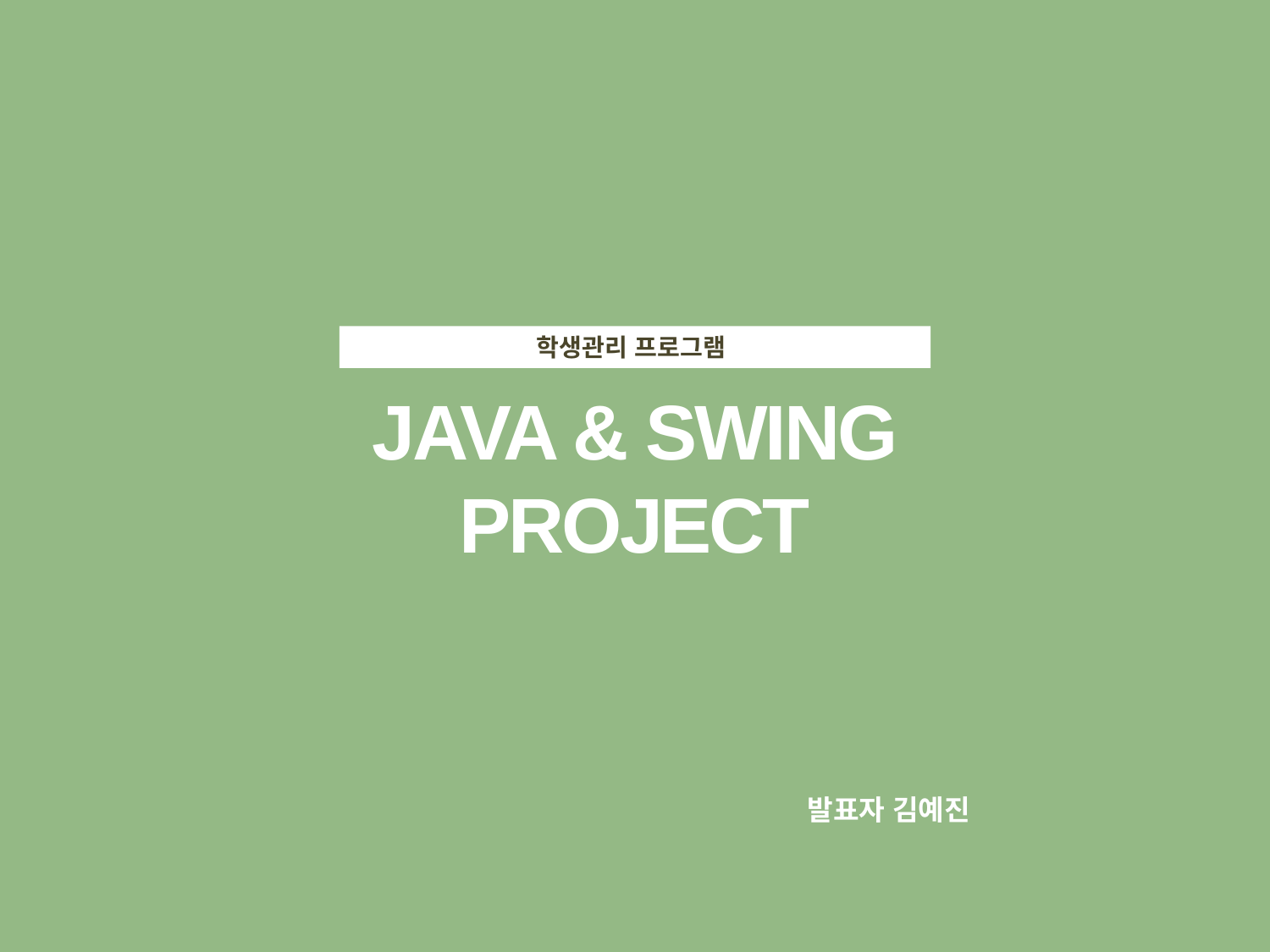

학생관리 프로그램
JAVA & SWING
PROJECT
발표자 김예진